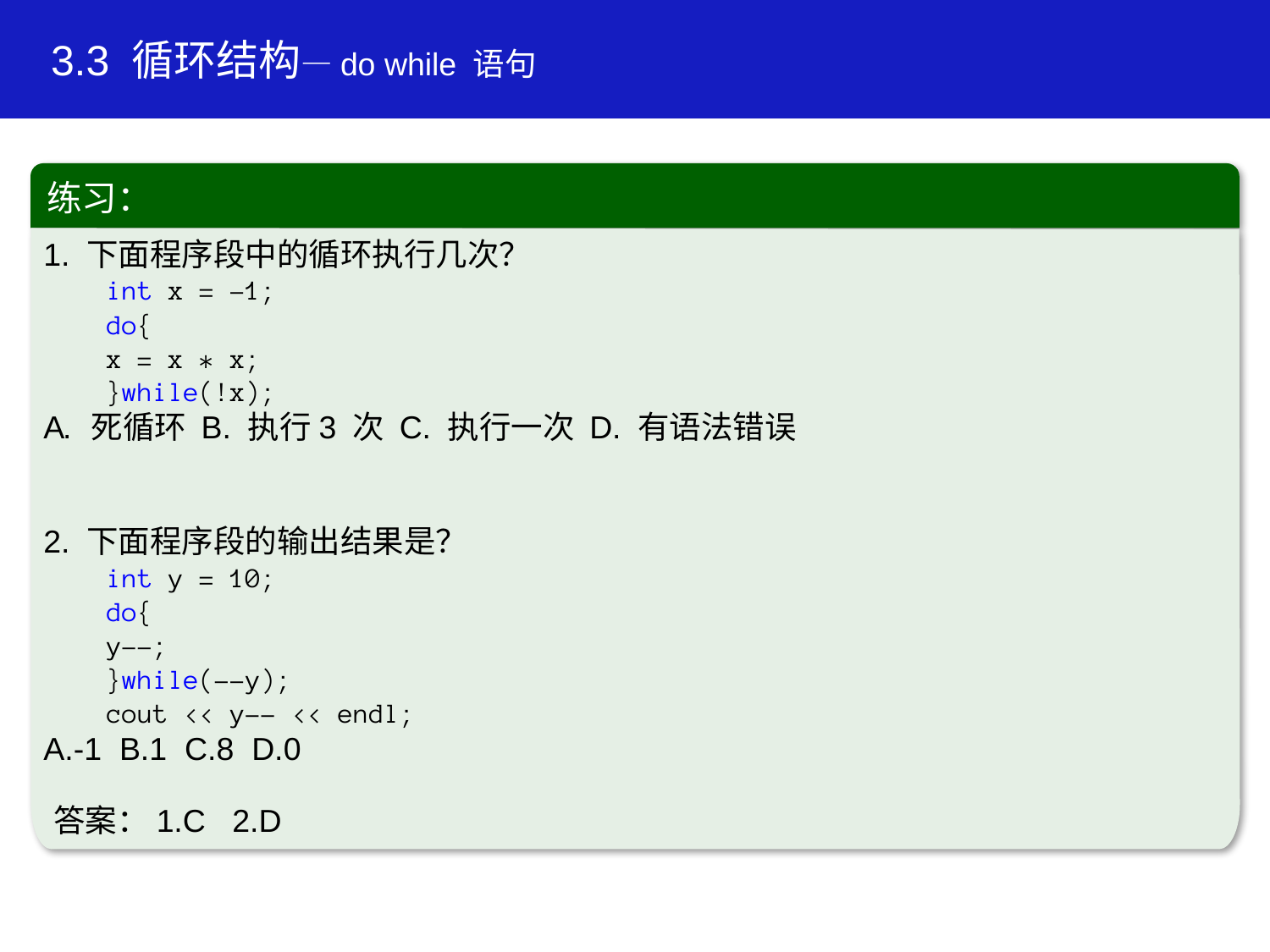

# 3.3 循环结构—do while 语句
练习：
1. 下面程序段中的循环执行几次？
int x = -1;
do{
x = x * x;
}while(!x);
死循环 B. 执行3 次 C. 执行一次 D. 有语法错误

2. 下面程序段的输出结果是？
int y = 10;
do{
y--;
}while(--y);
cout << y-- << endl;
A.-1  B.1  C.8  D.0

答案：1.C   2.D
34